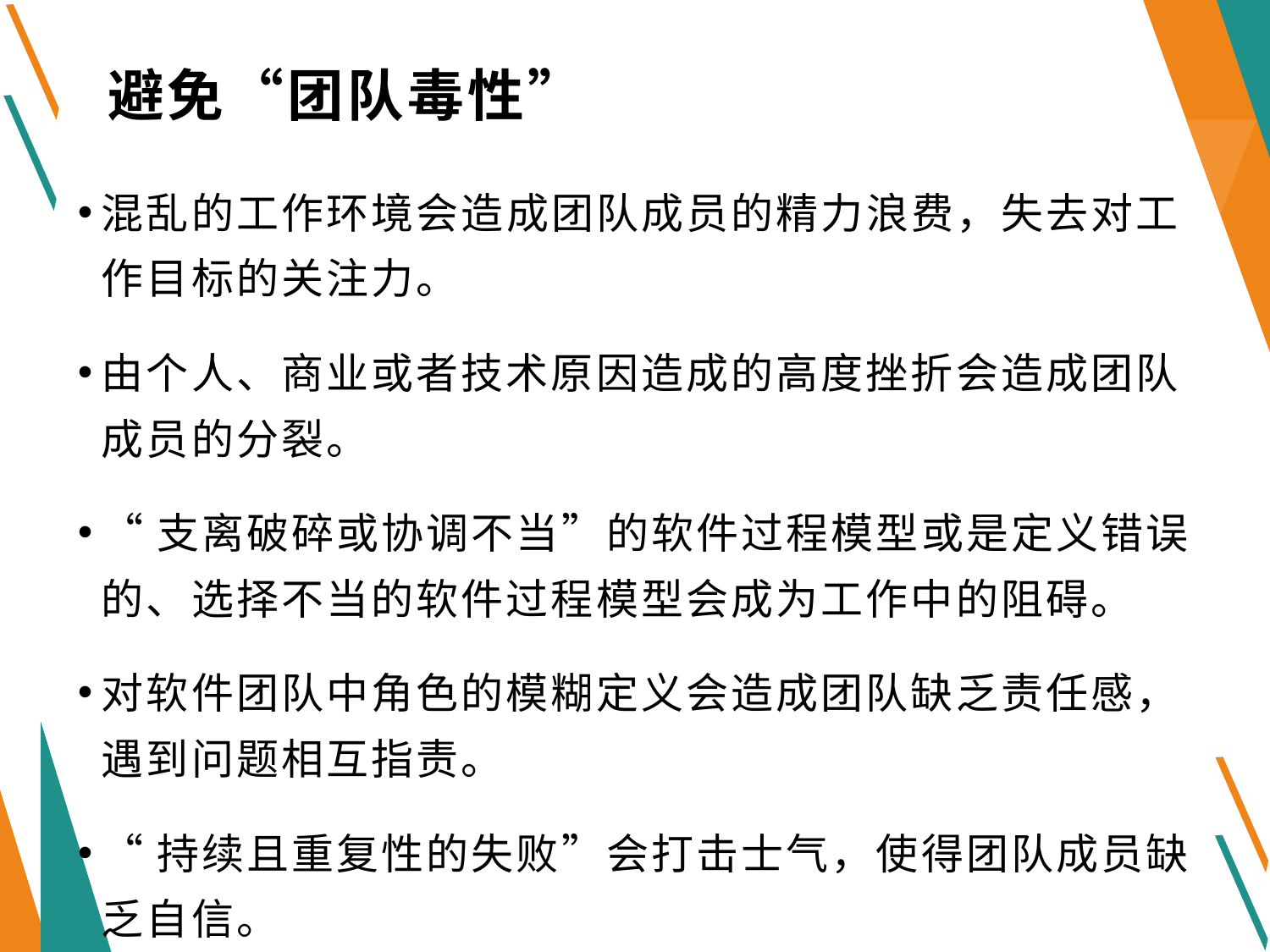

# 避免“团队毒性”
混乱的工作环境会造成团队成员的精力浪费，失去对工作目标的关注力。
由个人、商业或者技术原因造成的高度挫折会造成团队成员的分裂。
“支离破碎或协调不当”的软件过程模型或是定义错误的、选择不当的软件过程模型会成为工作中的阻碍。
对软件团队中角色的模糊定义会造成团队缺乏责任感，遇到问题相互指责。
“持续且重复性的失败”会打击士气，使得团队成员缺乏自信。
6